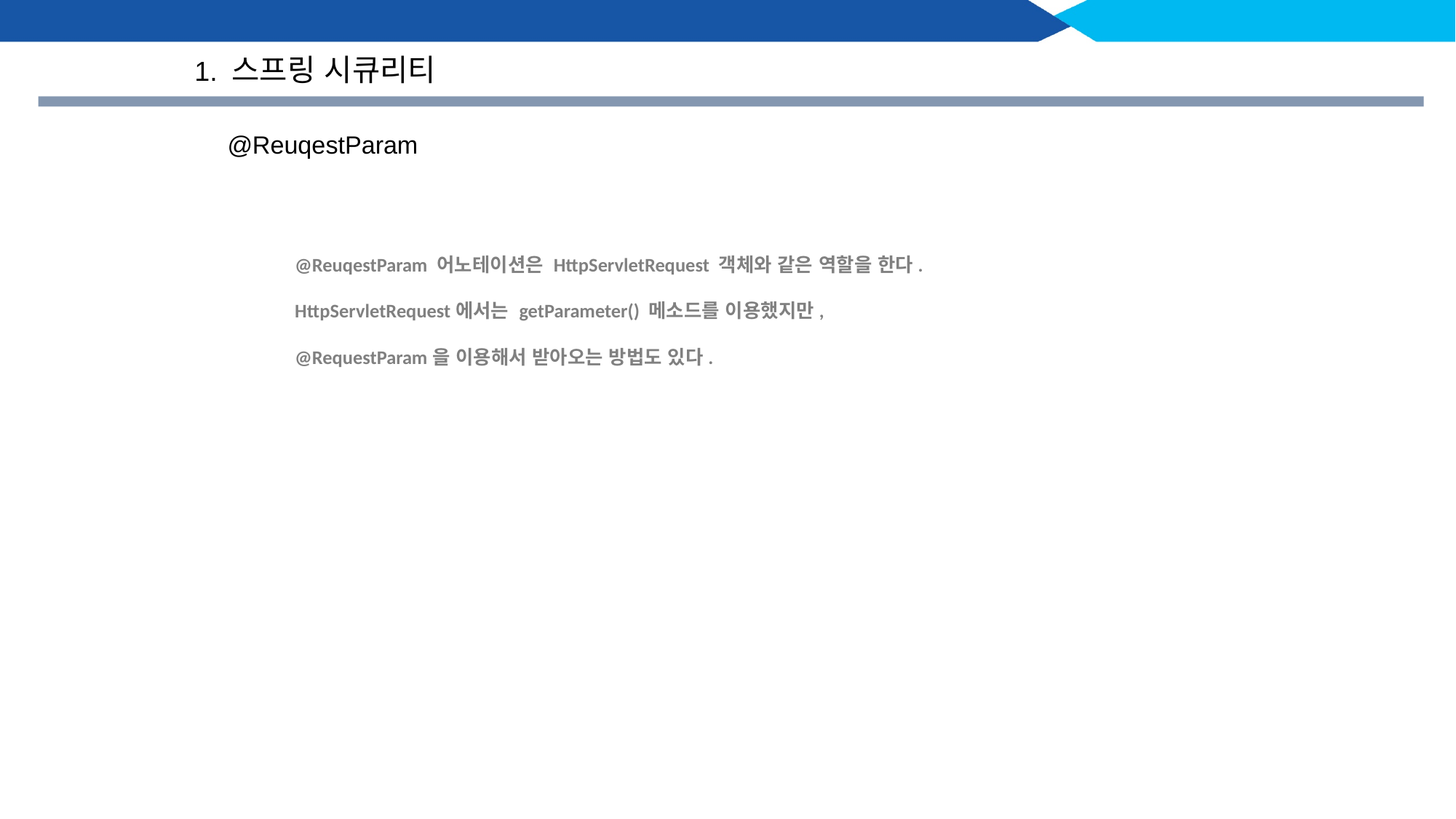

1. 스프링 시큐리티
@ReuqestParam
@ReuqestParam 어노테이션은 HttpServletRequest 객체와 같은 역할을 한다.

HttpServletRequest에서는 getParameter() 메소드를 이용했지만,

@RequestParam을 이용해서 받아오는 방법도 있다.